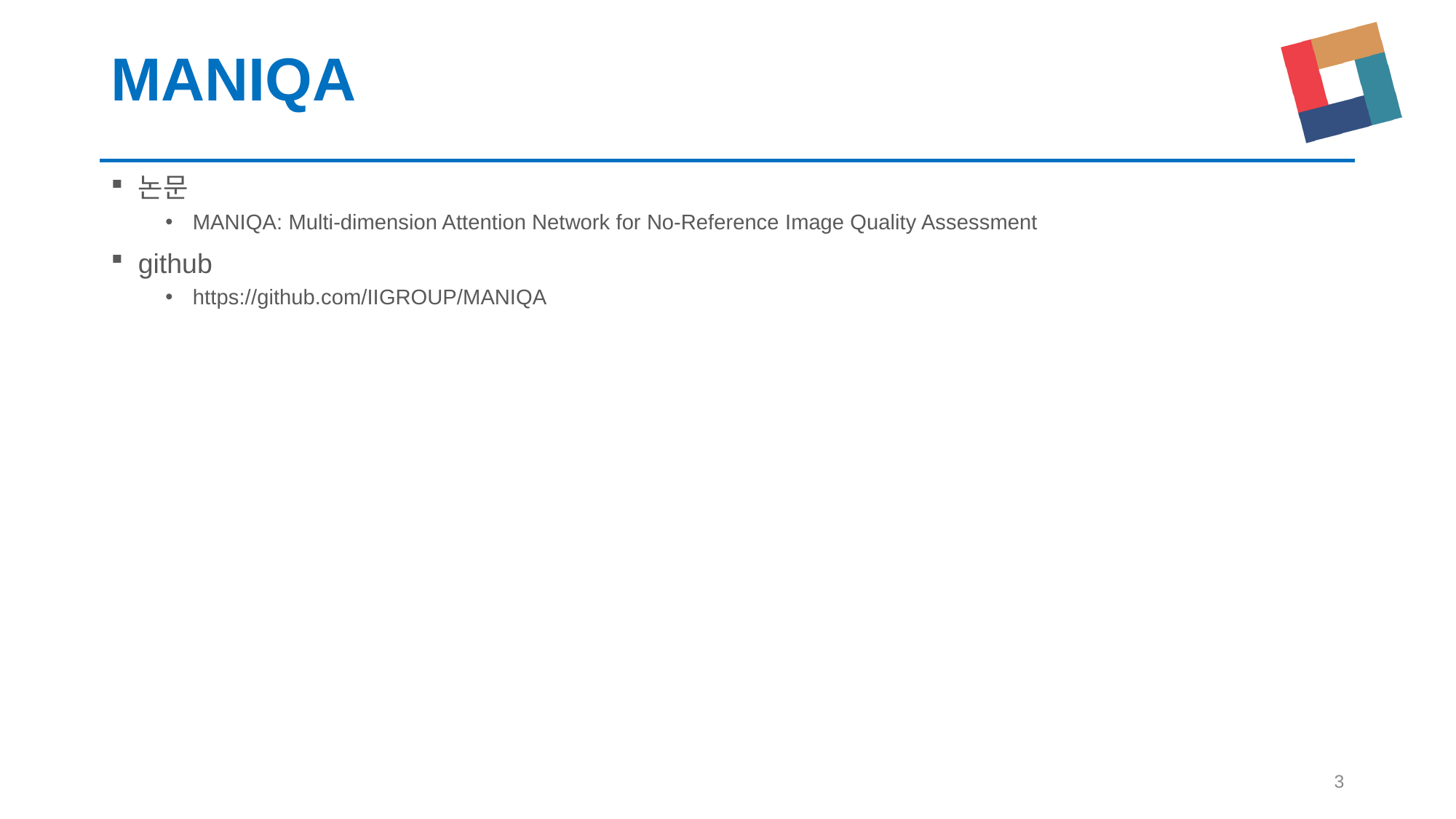

# MANIQA
논문
MANIQA: Multi-dimension Attention Network for No-Reference Image Quality Assessment
github
https://github.com/IIGROUP/MANIQA
3